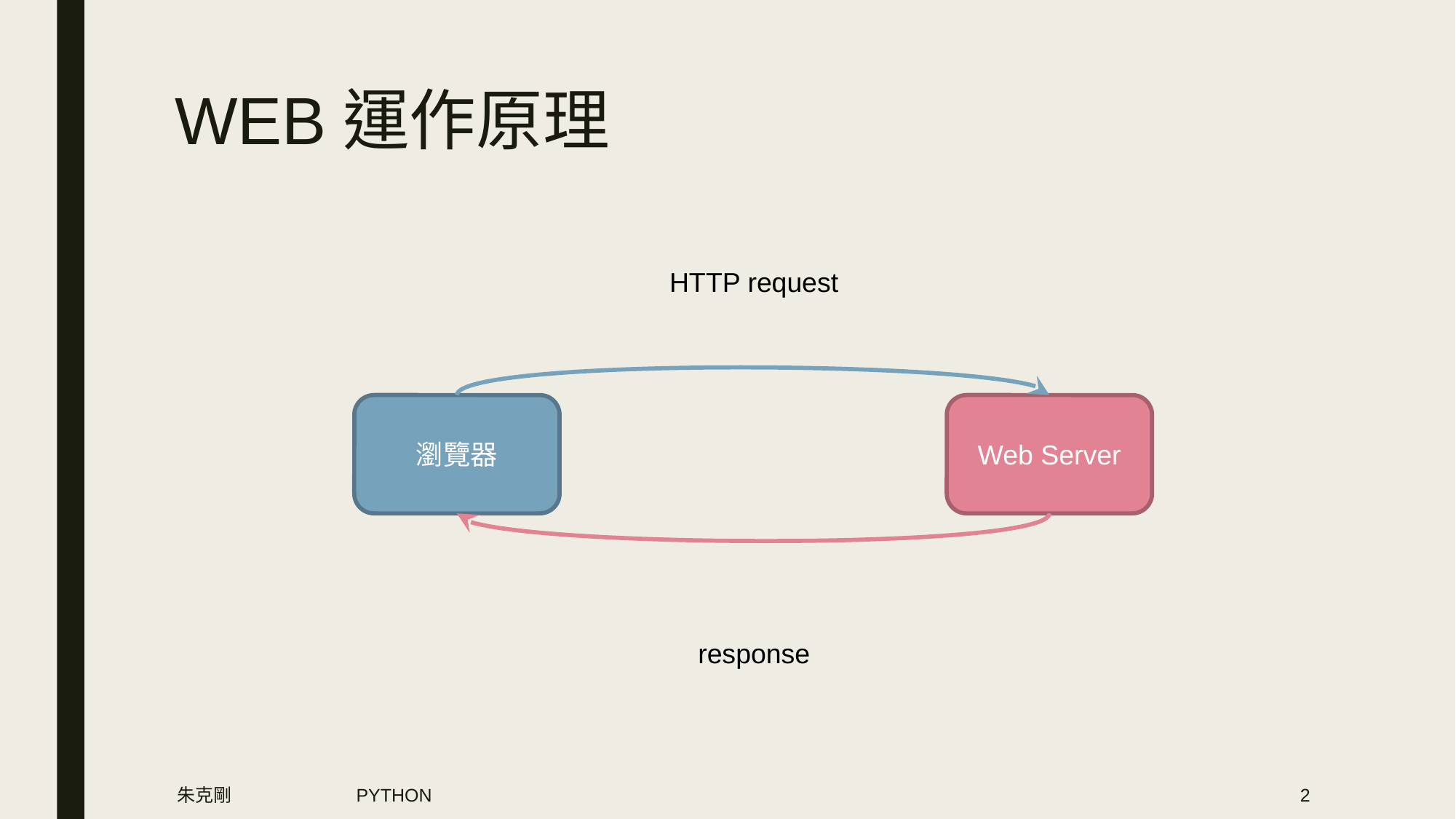

# WEB運作原理
HTTP request
瀏覽器
Web Server
response
朱克剛
PYTHON
2